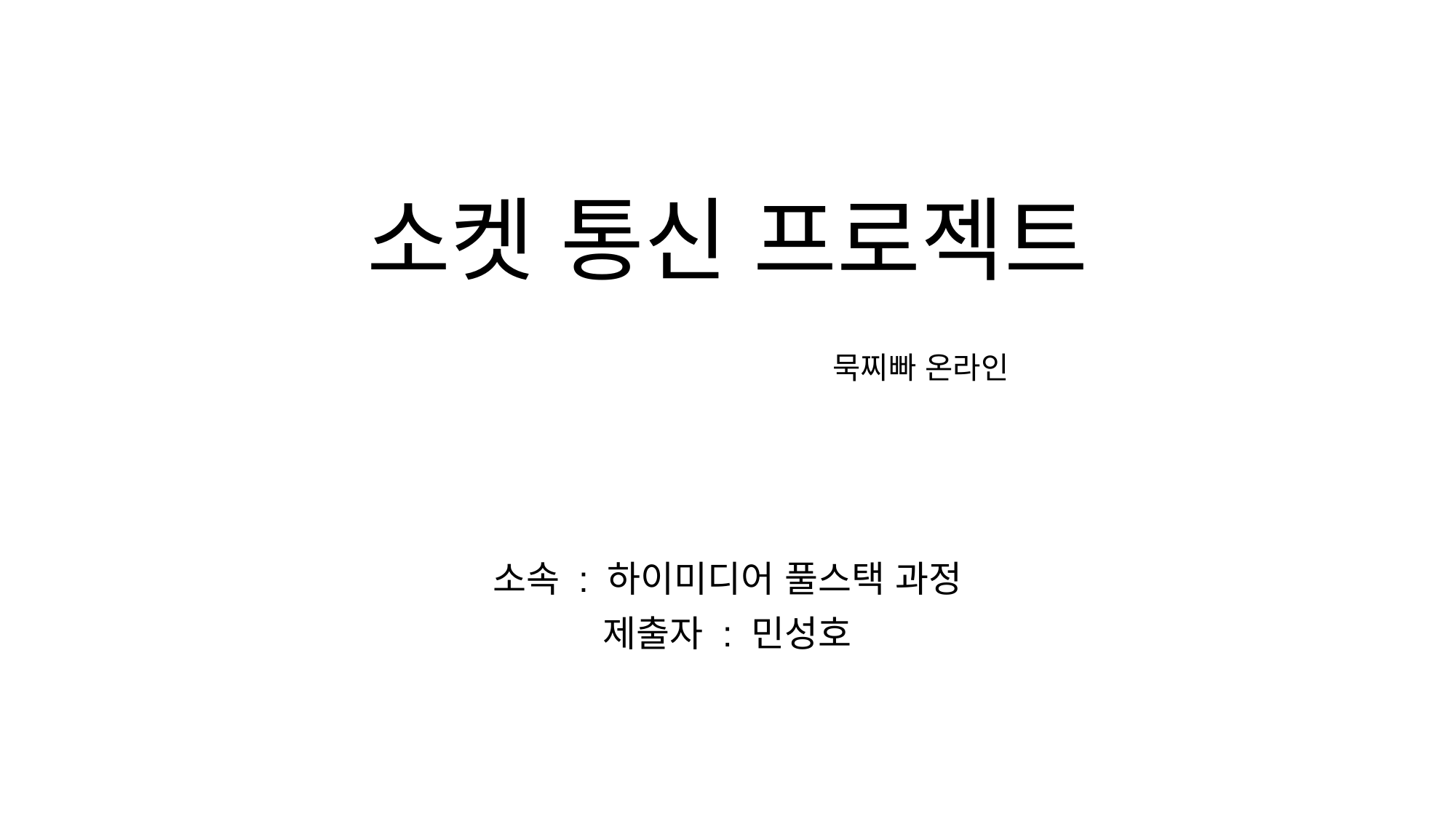

# 소켓 통신 프로젝트
묵찌빠 온라인

소속 : 하이미디어 풀스택 과정
제출자 : 민성호